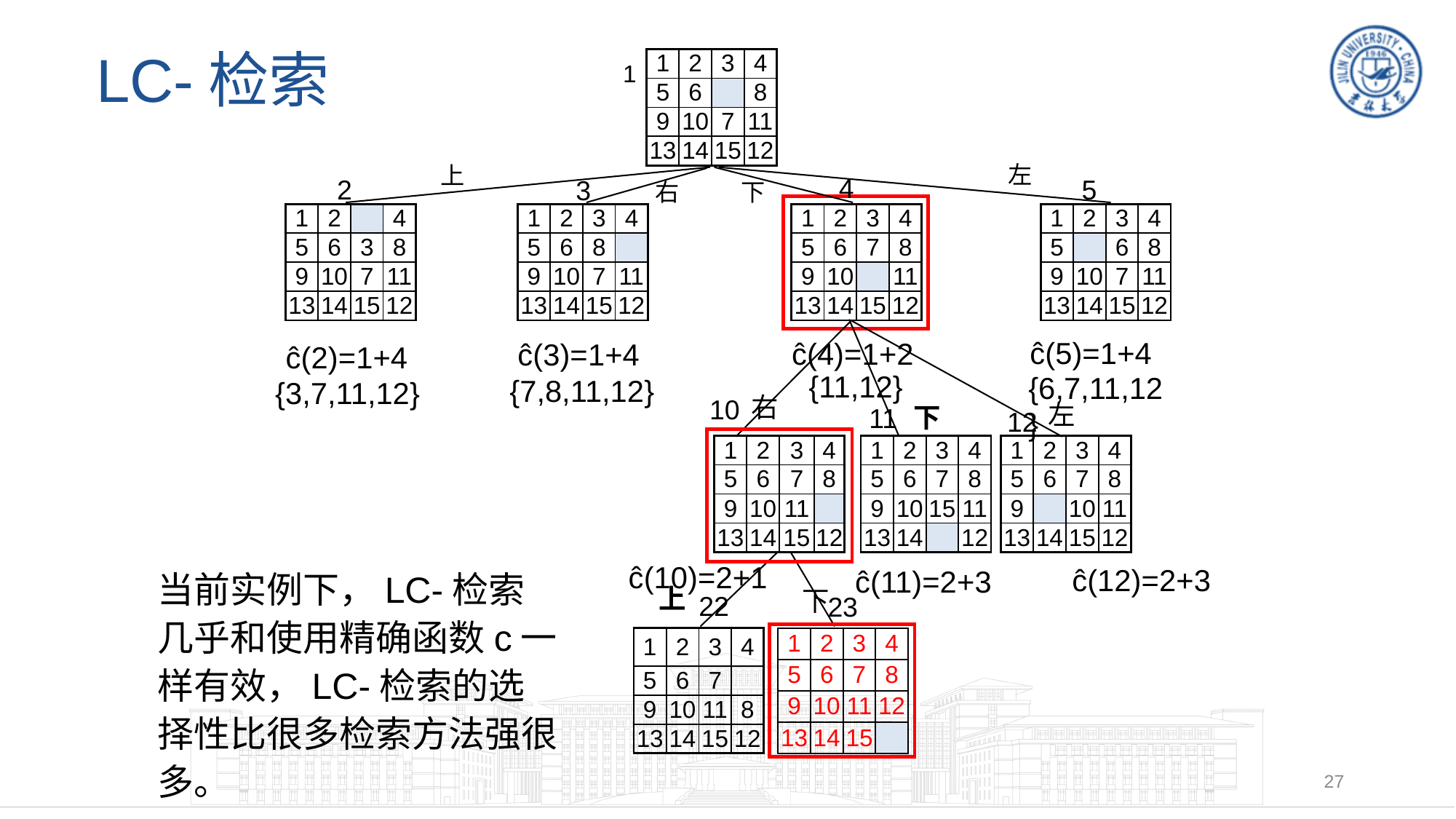

# LC-检索
| 1 | 2 | 3 | 4 |
| --- | --- | --- | --- |
| 5 | 6 |  | 8 |
| 9 | 10 | 7 | 11 |
| 13 | 14 | 15 | 12 |
1
左
上

4
2
5
3
右
下

| 1 | 2 |  | 4 |
| --- | --- | --- | --- |
| 5 | 6 | 3 | 8 |
| 9 | 10 | 7 | 11 |
| 13 | 14 | 15 | 12 |
| 1 | 2 | 3 | 4 |
| --- | --- | --- | --- |
| 5 | 6 | 8 |  |
| 9 | 10 | 7 | 11 |
| 13 | 14 | 15 | 12 |
| 1 | 2 | 3 | 4 |
| --- | --- | --- | --- |
| 5 | 6 | 7 | 8 |
| 9 | 10 |  | 11 |
| 13 | 14 | 15 | 12 |
| 1 | 2 | 3 | 4 |
| --- | --- | --- | --- |
| 5 |  | 6 | 8 |
| 9 | 10 | 7 | 11 |
| 13 | 14 | 15 | 12 |

右
10
左
下
11
12
ĉ(5)=1+4
ĉ(4)=1+2
ĉ(3)=1+4
ĉ(2)=1+4
{11,12}
{6,7,11,12}
{7,8,11,12}
{3,7,11,12}

| 1 | 2 | 3 | 4 |
| --- | --- | --- | --- |
| 5 | 6 | 7 | 8 |
| 9 | 10 | 11 |  |
| 13 | 14 | 15 | 12 |
| 1 | 2 | 3 | 4 |
| --- | --- | --- | --- |
| 5 | 6 | 7 | 8 |
| 9 | 10 | 15 | 11 |
| 13 | 14 |  | 12 |
| 1 | 2 | 3 | 4 |
| --- | --- | --- | --- |
| 5 | 6 | 7 | 8 |
| 9 |  | 10 | 11 |
| 13 | 14 | 15 | 12 |

上
下
22
23
ĉ(10)=2+1
ĉ(12)=2+3
当前实例下，LC-检索几乎和使用精确函数c一样有效，LC-检索的选择性比很多检索方法强很多。
ĉ(11)=2+3

| 1 | 2 | 3 | 4 |
| --- | --- | --- | --- |
| 5 | 6 | 7 |  |
| 9 | 10 | 11 | 8 |
| 13 | 14 | 15 | 12 |
| 1 | 2 | 3 | 4 |
| --- | --- | --- | --- |
| 5 | 6 | 7 | 8 |
| 9 | 10 | 11 | 12 |
| 13 | 14 | 15 |  |
27